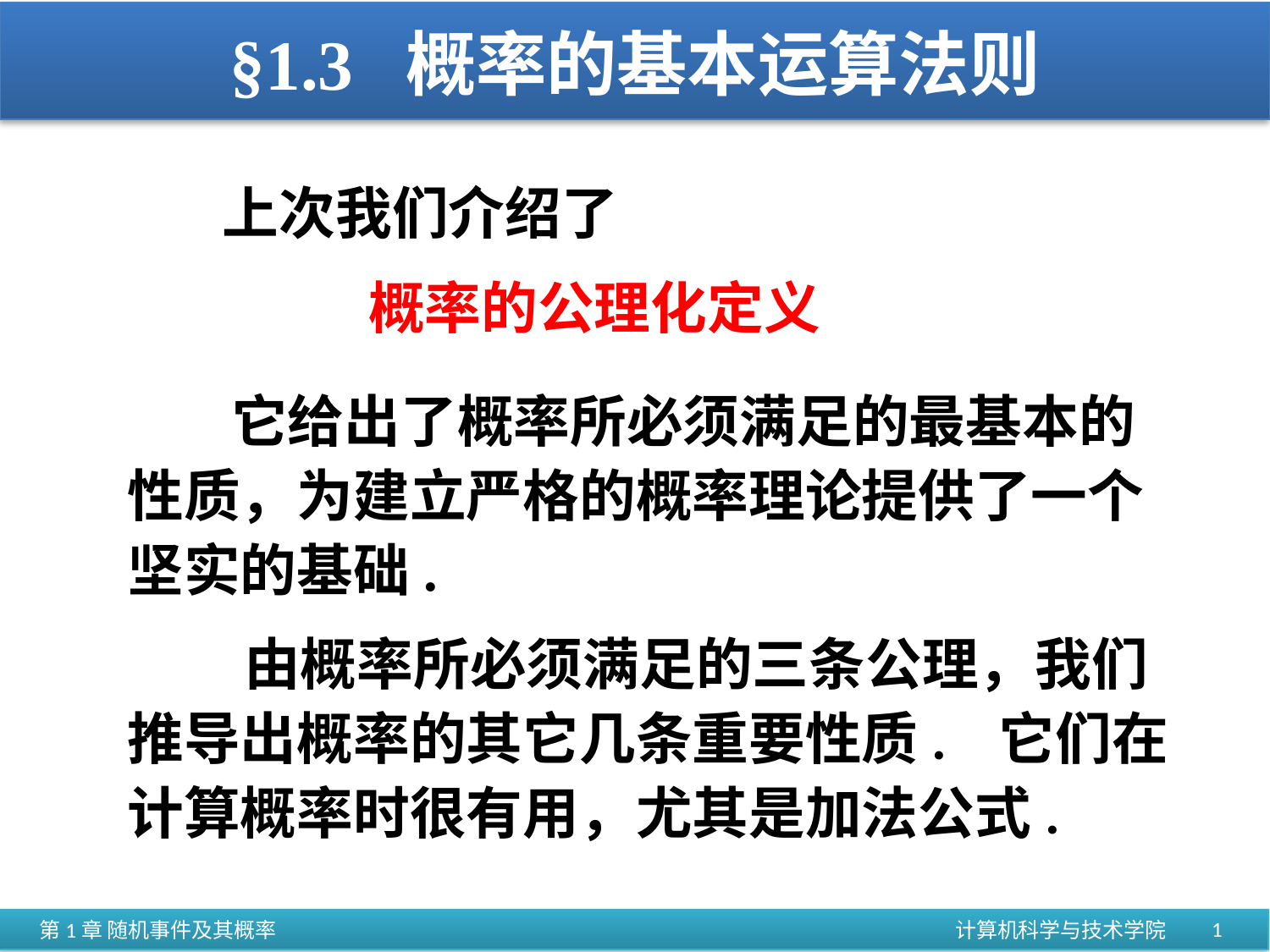

# §1.3  概率的基本运算法则
上次我们介绍了
概率的公理化定义
       它给出了概率所必须满足的最基本的性质，为建立严格的概率理论提供了一个坚实的基础.
        由概率所必须满足的三条公理，我们推导出概率的其它几条重要性质.   它们在计算概率时很有用，尤其是加法公式.